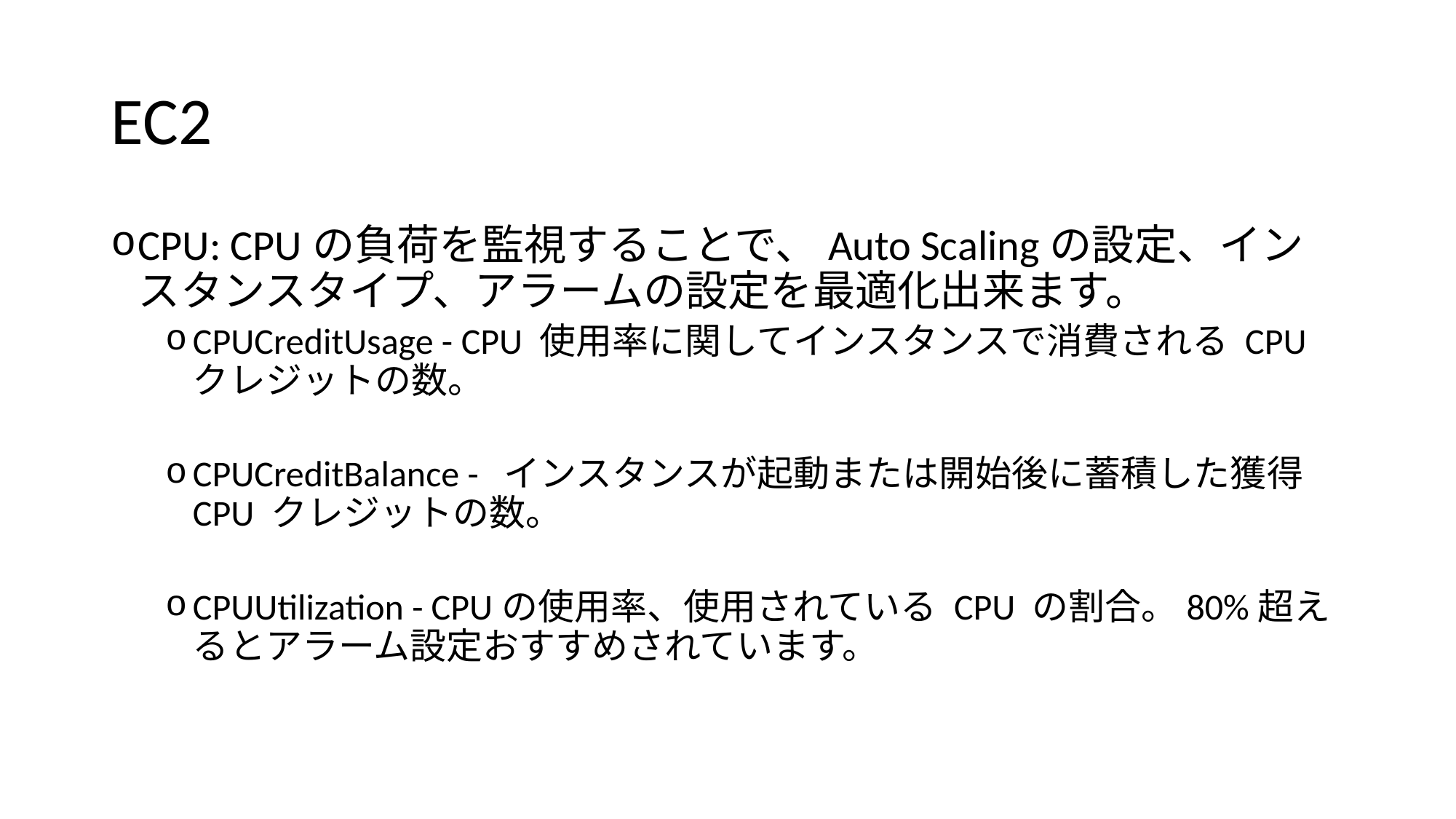

# EC2
CPU: CPUの負荷を監視することで、Auto Scalingの設定、インスタンスタイプ、アラームの設定を最適化出来ます。
CPUCreditUsage - CPU 使用率に関してインスタンスで消費される CPU クレジットの数。

CPUCreditBalance -  インスタンスが起動または開始後に蓄積した獲得 CPU クレジットの数。

CPUUtilization - CPUの使用率、使用されている CPU の割合。80%超えるとアラーム設定おすすめされています。